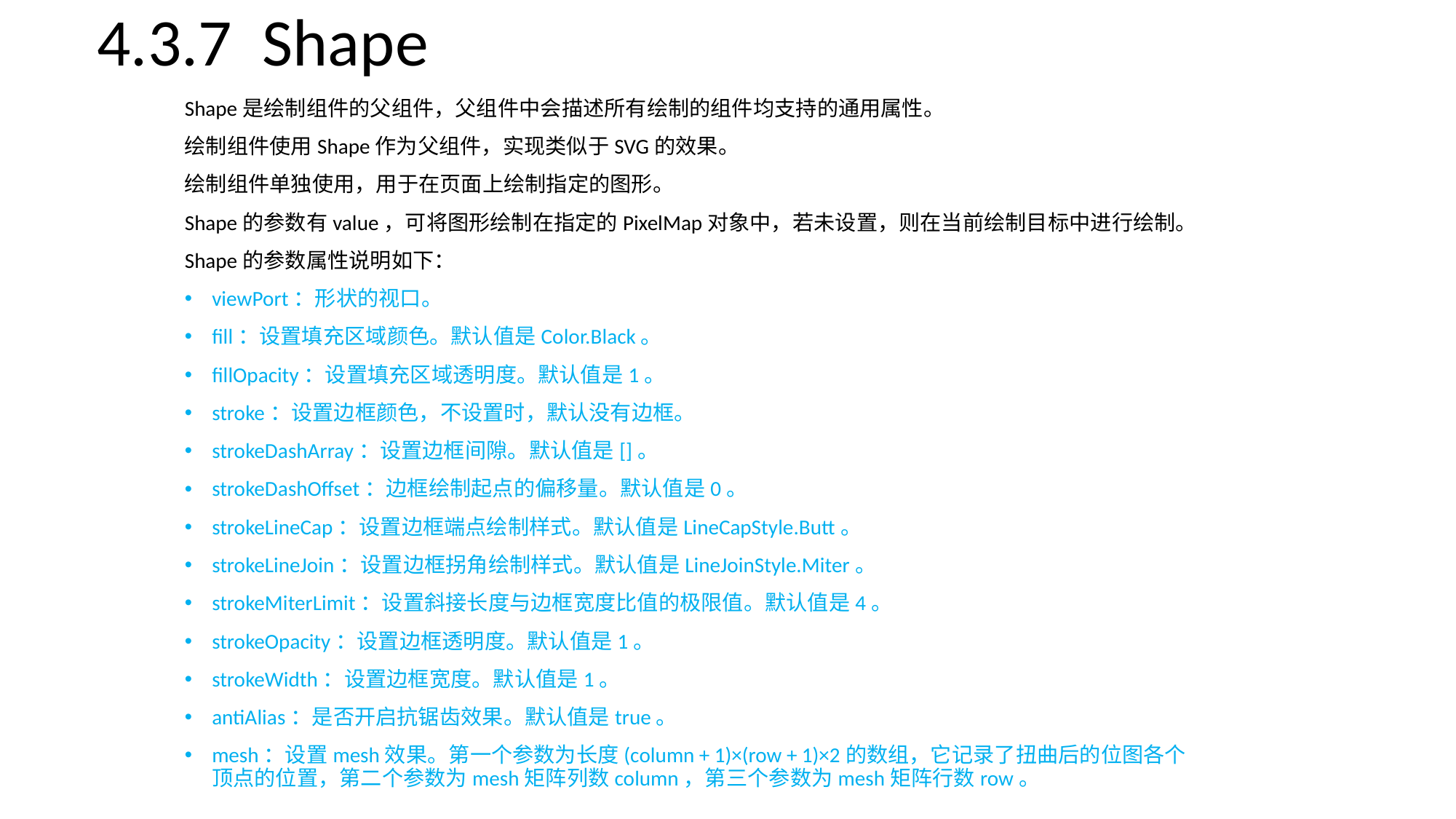

# 4.3.7  Shape
Shape是绘制组件的父组件，父组件中会描述所有绘制的组件均支持的通用属性。
绘制组件使用Shape作为父组件，实现类似于SVG的效果。
绘制组件单独使用，用于在页面上绘制指定的图形。
Shape的参数有value，可将图形绘制在指定的PixelMap对象中，若未设置，则在当前绘制目标中进行绘制。
Shape的参数属性说明如下：
viewPort：形状的视口。
fill：设置填充区域颜色。默认值是Color.Black。
fillOpacity：设置填充区域透明度。默认值是1。
stroke：设置边框颜色，不设置时，默认没有边框。
strokeDashArray：设置边框间隙。默认值是[]。
strokeDashOffset：边框绘制起点的偏移量。默认值是0。
strokeLineCap：设置边框端点绘制样式。默认值是LineCapStyle.Butt。
strokeLineJoin：设置边框拐角绘制样式。默认值是LineJoinStyle.Miter。
strokeMiterLimit：设置斜接长度与边框宽度比值的极限值。默认值是4。
strokeOpacity：设置边框透明度。默认值是1。
strokeWidth：设置边框宽度。默认值是1。
antiAlias：是否开启抗锯齿效果。默认值是true。
mesh：设置mesh效果。第一个参数为长度(column + 1)×(row + 1)×2的数组，它记录了扭曲后的位图各个顶点的位置，第二个参数为mesh矩阵列数column，第三个参数为mesh矩阵行数row。